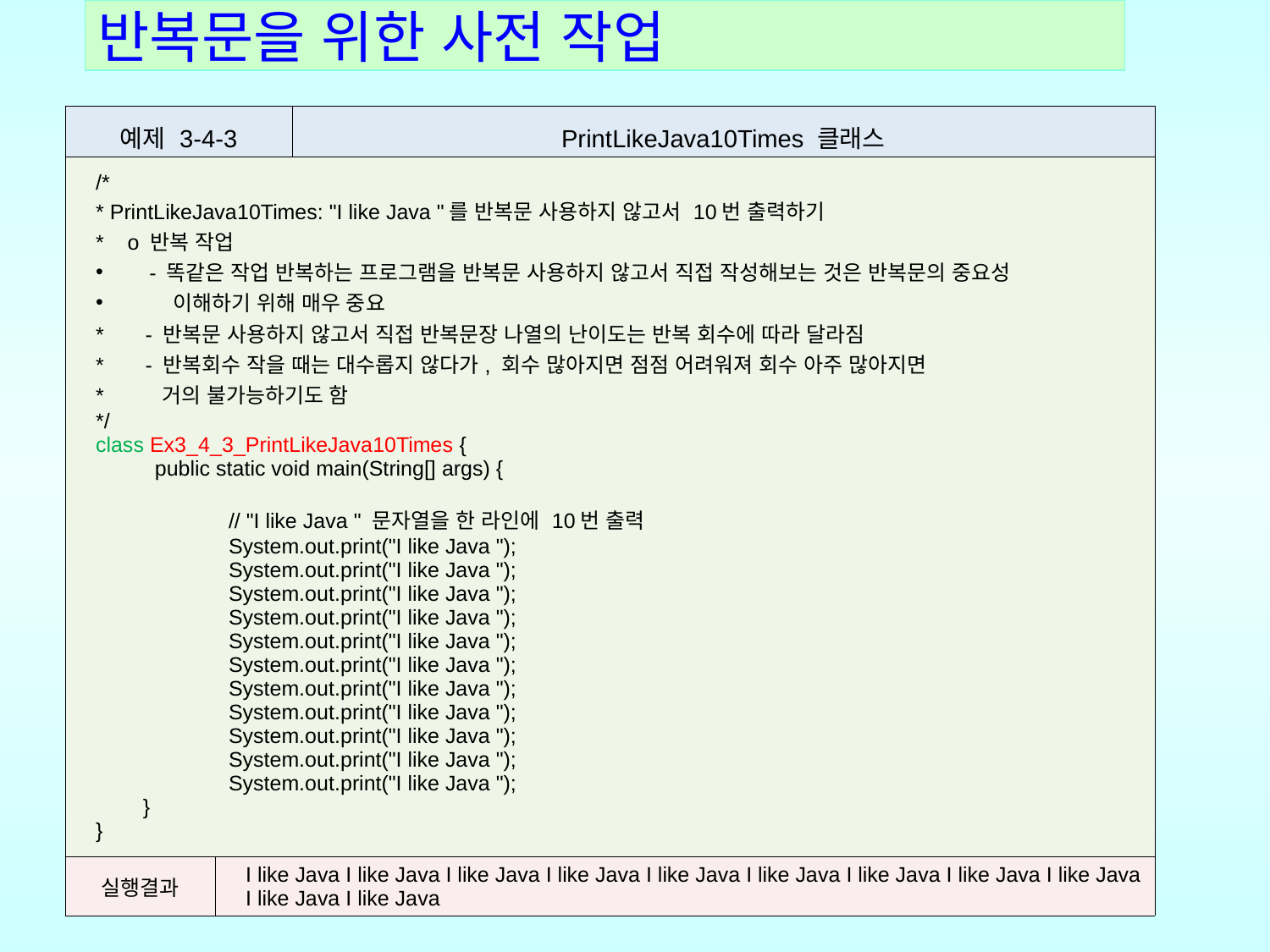

반복문을 위한 사전 작업
| 예제 3-4-3 |  | PrintLikeJava10Times 클래스 |
| --- | --- | --- |
| /\* \* PrintLikeJava10Times: "I like Java "를 반복문 사용하지 않고서 10번 출력하기 \* o 반복 작업 - 똑같은 작업 반복하는 프로그램을 반복문 사용하지 않고서 직접 작성해보는 것은 반복문의 중요성 이해하기 위해 매우 중요 \* - 반복문 사용하지 않고서 직접 반복문장 나열의 난이도는 반복 회수에 따라 달라짐 \* - 반복회수 작을 때는 대수롭지 않다가, 회수 많아지면 점점 어려워져 회수 아주 많아지면 \* 거의 불가능하기도 함 \*/ class Ex3\_4\_3\_PrintLikeJava10Times { public static void main(String[] args) { // "I like Java " 문자열을 한 라인에 10번 출력 System.out.print("I like Java "); System.out.print("I like Java "); System.out.print("I like Java "); System.out.print("I like Java "); System.out.print("I like Java "); System.out.print("I like Java "); System.out.print("I like Java "); System.out.print("I like Java "); System.out.print("I like Java "); System.out.print("I like Java "); System.out.print("I like Java "); } } |  |  |
| 실행결과 | I like Java I like Java I like Java I like Java I like Java I like Java I like Java I like Java I like Java I like Java I like Java |  |